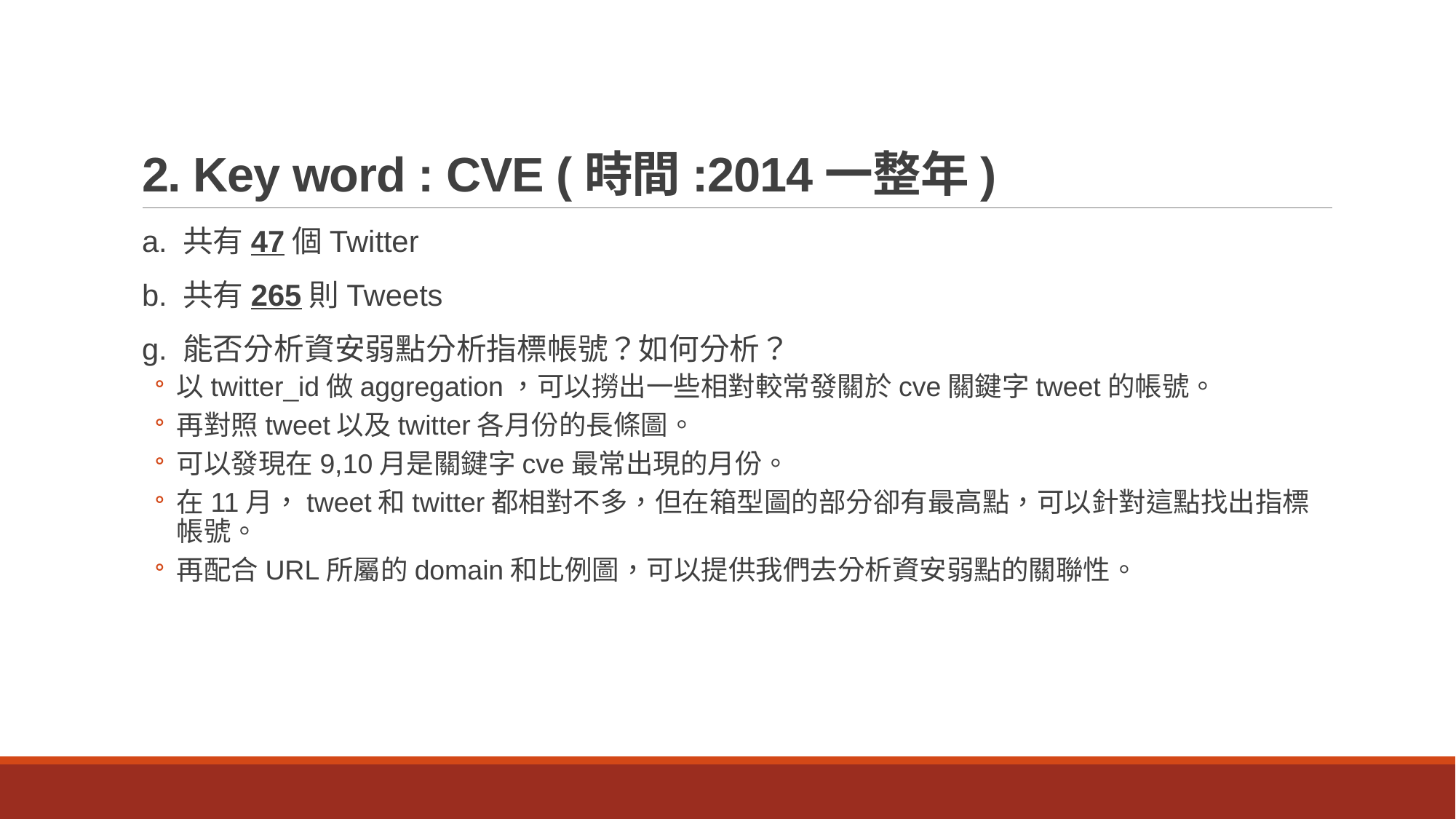

# 2. Key word : CVE (時間:2014一整年)
a. 共有47個Twitter
b. 共有265則Tweets
g. 能否分析資安弱點分析指標帳號？如何分析？
以twitter_id做aggregation，可以撈出一些相對較常發關於cve關鍵字tweet的帳號。
再對照tweet以及twitter各月份的長條圖。
可以發現在9,10月是關鍵字cve最常出現的月份。
在11月，tweet和twitter都相對不多，但在箱型圖的部分卻有最高點，可以針對這點找出指標帳號。
再配合URL所屬的domain和比例圖，可以提供我們去分析資安弱點的關聯性。